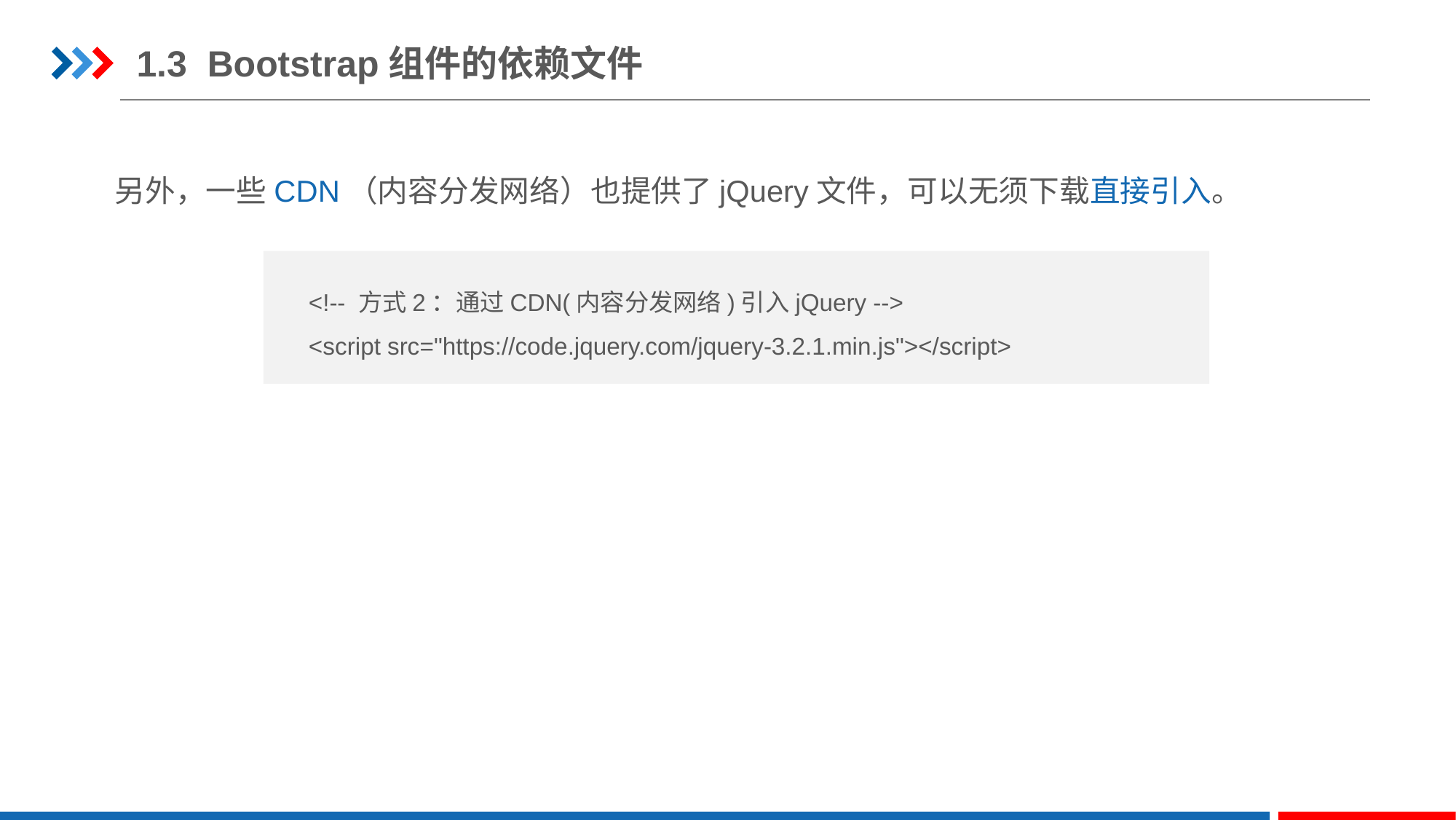

1.3  Bootstrap组件的依赖文件
另外，一些CDN（内容分发网络）也提供了jQuery文件，可以无须下载直接引入。

<!-- 方式2：通过CDN(内容分发网络)引入jQuery -->
<script src="https://code.jquery.com/jquery-3.2.1.min.js"></script>